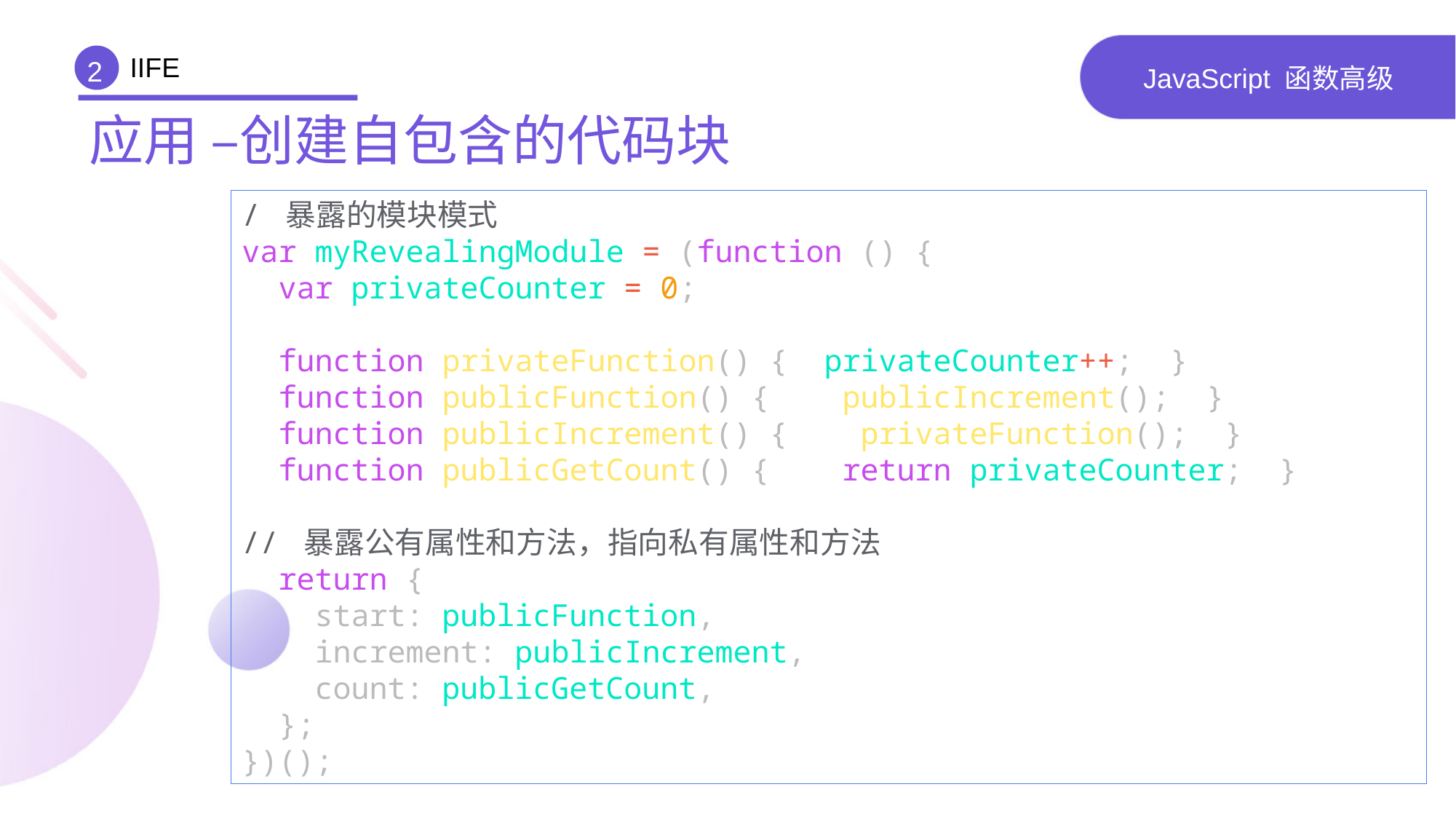

IIFE
2
# JavaScript 函数高级
应用 –创建自包含的代码块
/ 暴露的模块模式
var myRevealingModule = (function () {
  var privateCounter = 0;
  function privateFunction() {  privateCounter++;  }
  function publicFunction() {    publicIncrement();  }
  function publicIncrement() {    privateFunction();  }
  function publicGetCount() {    return privateCounter;  }
// 暴露公有属性和方法，指向私有属性和方法
  return {
    start: publicFunction,
    increment: publicIncrement,
    count: publicGetCount,
  };
})();